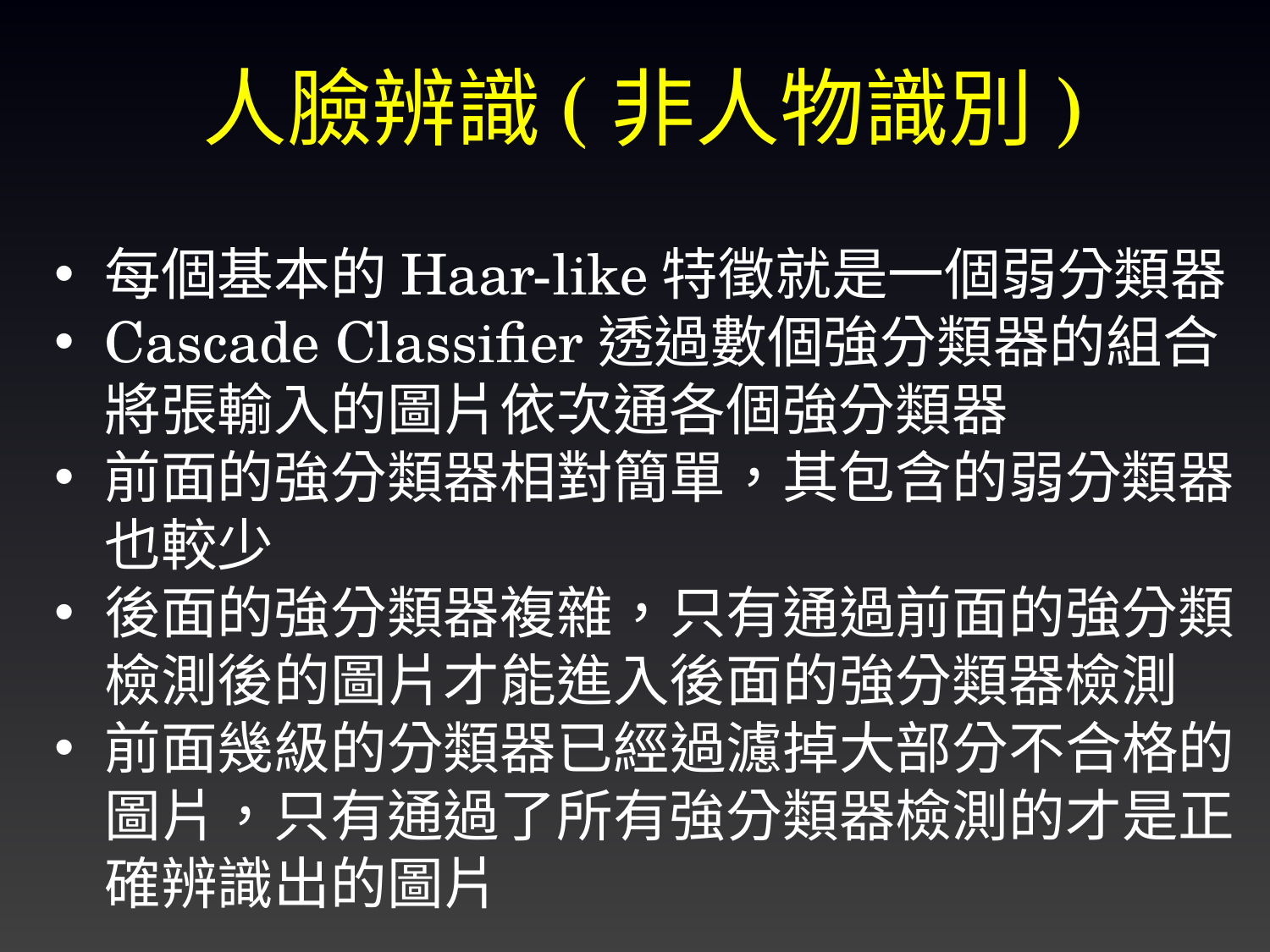

人臉辨識(非人物識別)
每個基本的Haar-like特徵就是一個弱分類器
Cascade Classifier透過數個強分類器的組合將張輸入的圖片依次通各個強分類器
前面的強分類器相對簡單，其包含的弱分類器也較少
後面的強分類器複雜，只有通過前面的強分類檢測後的圖片才能進入後面的強分類器檢測
前面幾級的分類器已經過濾掉大部分不合格的圖片，只有通過了所有強分類器檢測的才是正確辨識出的圖片